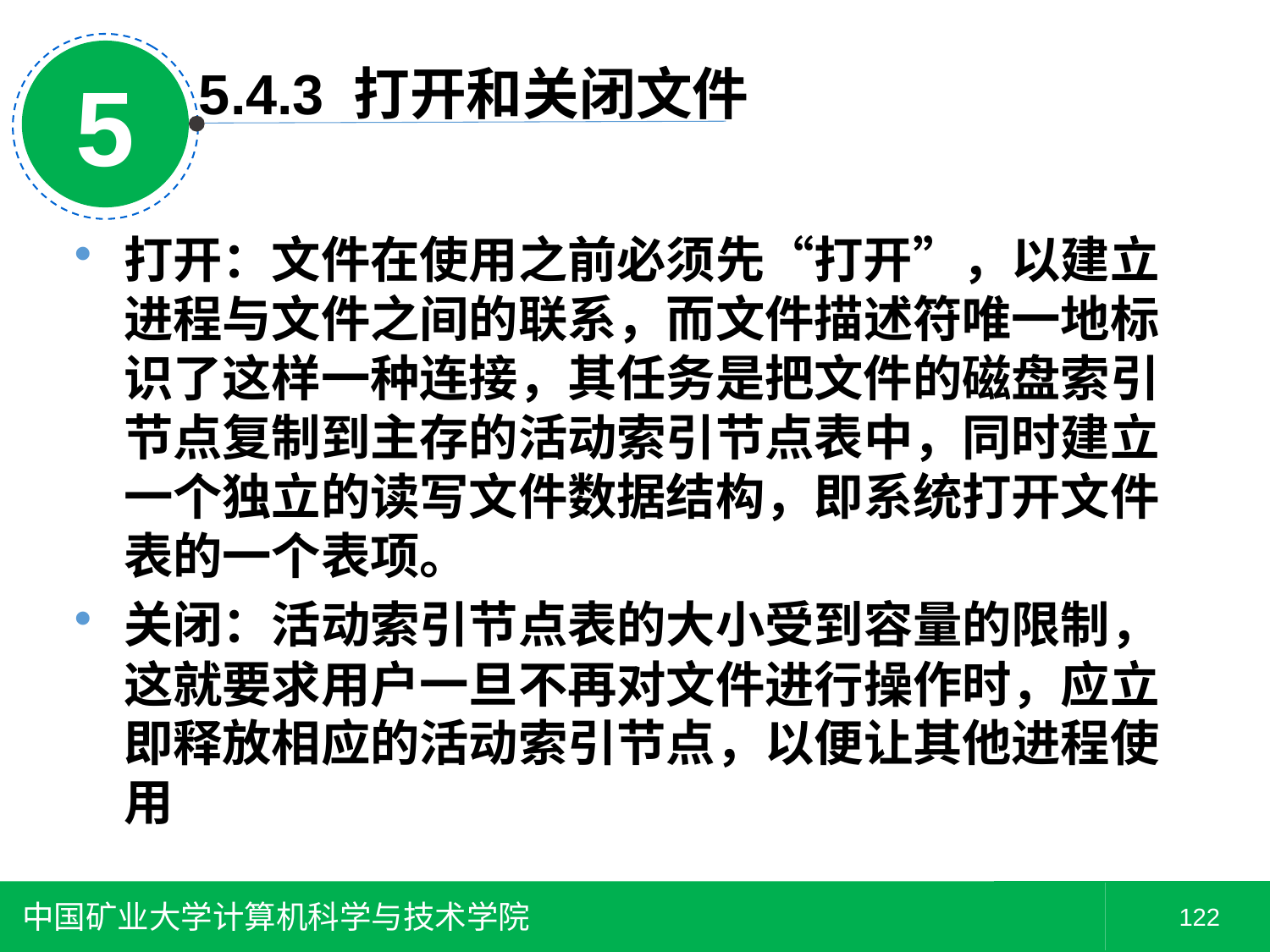

5
5.4.3 打开和关闭文件

打开：文件在使用之前必须先“打开”，以建立进程与文件之间的联系，而文件描述符唯一地标识了这样一种连接，其任务是把文件的磁盘索引节点复制到主存的活动索引节点表中，同时建立一个独立的读写文件数据结构，即系统打开文件表的一个表项。
关闭：活动索引节点表的大小受到容量的限制，这就要求用户一旦不再对文件进行操作时，应立即释放相应的活动索引节点，以便让其他进程使用